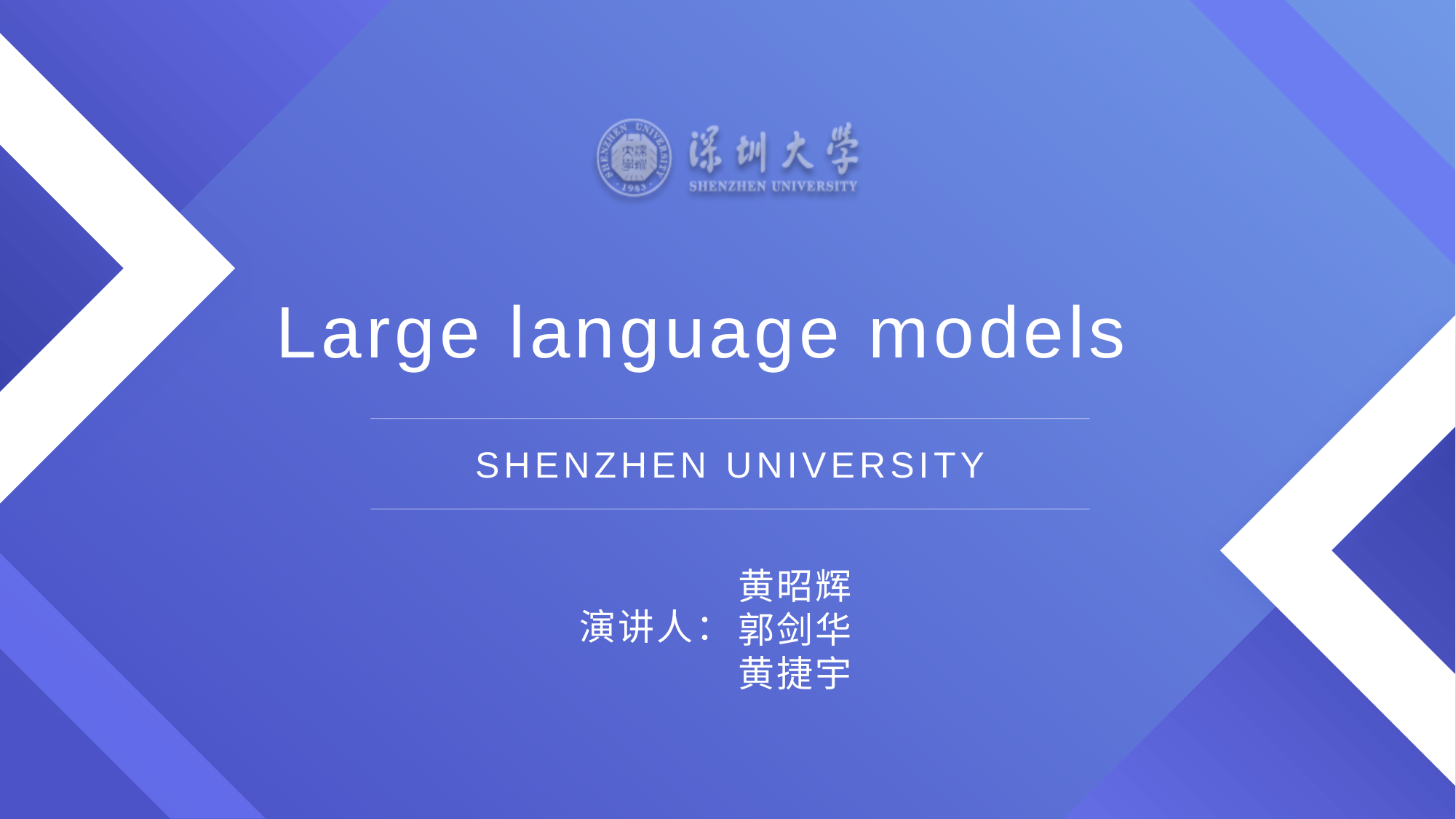

Large language models
SHENZHEN UNIVERSITY
黄昭辉
郭剑华
黄捷宇
演讲人：